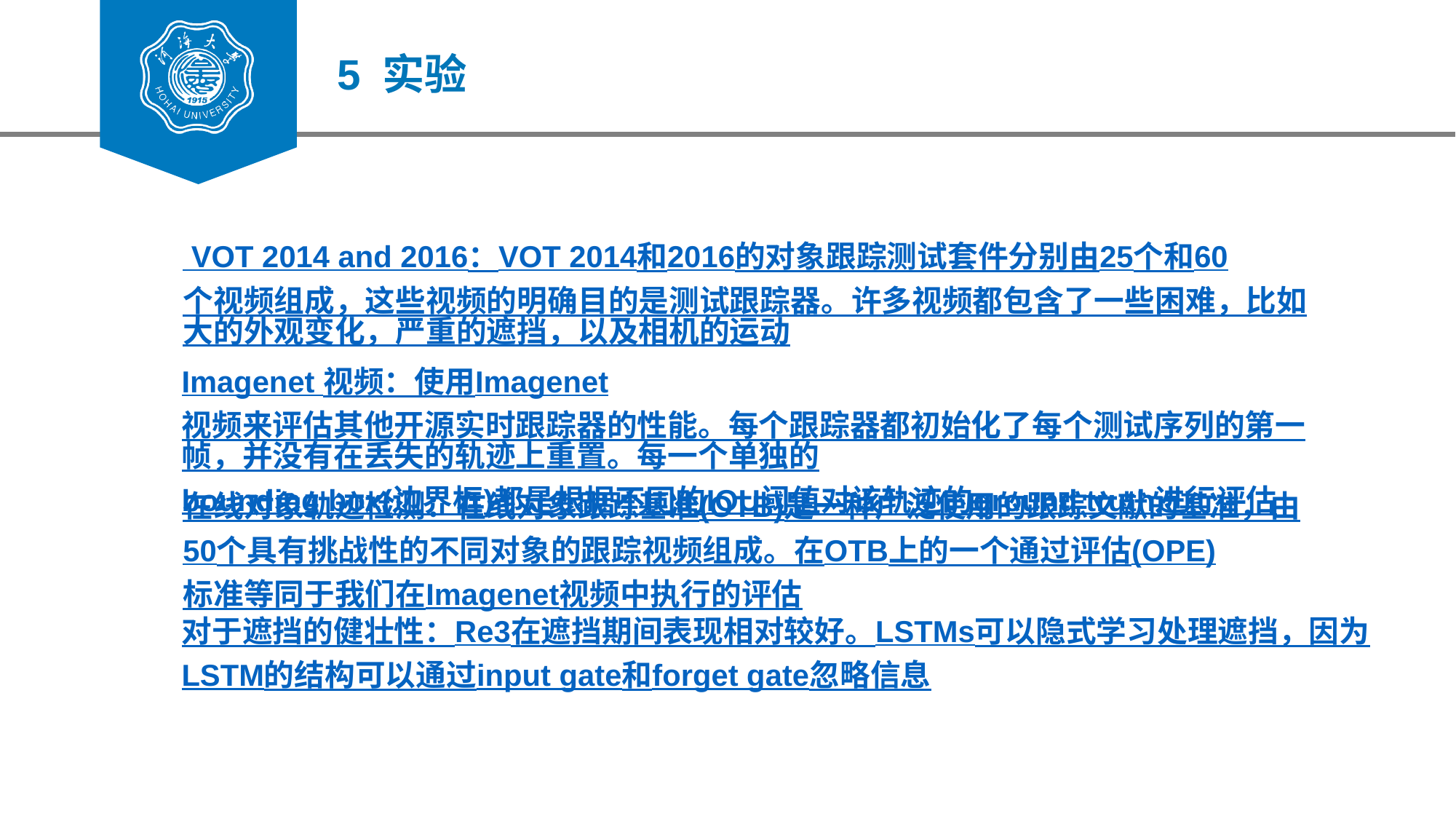

5 实验
 VOT 2014 and 2016：VOT 2014和2016的对象跟踪测试套件分别由25个和60个视频组成，这些视频的明确目的是测试跟踪器。许多视频都包含了一些困难，比如大的外观变化，严重的遮挡，以及相机的运动
Imagenet 视频：使用Imagenet视频来评估其他开源实时跟踪器的性能。每个跟踪器都初始化了每个测试序列的第一帧，并没有在丢失的轨迹上重置。每一个单独的bounding box(边界框)都是根据不同的IOU阈值对该轨迹的ground truth进行评估
在线对象轨迹检测：在线对象跟踪基准(OTB)是一种广泛使用的跟踪文献的基准，由50个具有挑战性的不同对象的跟踪视频组成。在OTB上的一个通过评估(OPE)标准等同于我们在Imagenet视频中执行的评估
对于遮挡的健壮性：Re3在遮挡期间表现相对较好。LSTMs可以隐式学习处理遮挡，因为LSTM的结构可以通过input gate和forget gate忽略信息